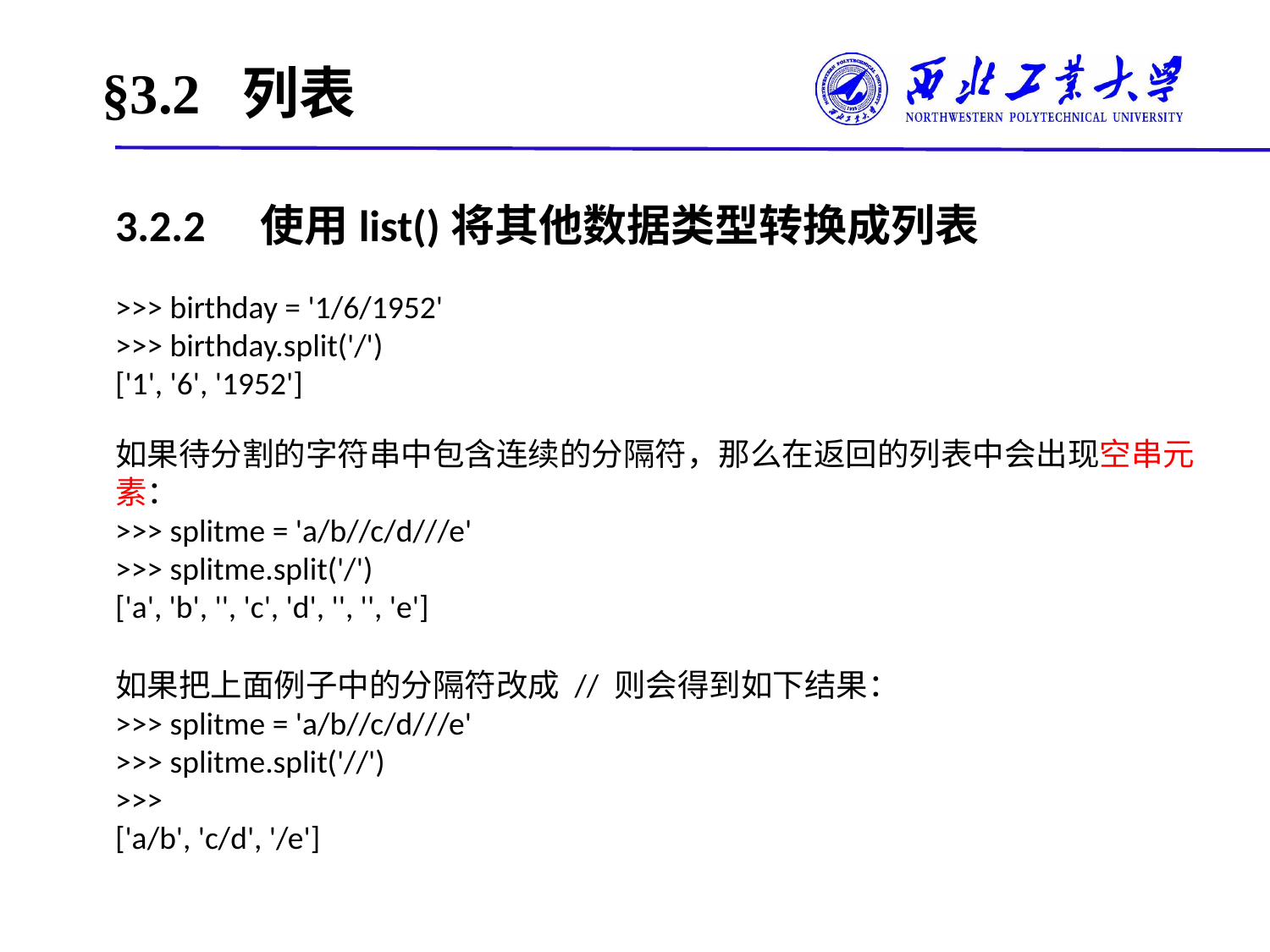

# §3.2  列表
3.2.2　使用list()将其他数据类型转换成列表

>>> birthday = '1/6/1952'
>>> birthday.split('/')
['1', '6', '1952']
如果待分割的字符串中包含连续的分隔符，那么在返回的列表中会出现空串元素：
>>> splitme = 'a/b//c/d///e'
>>> splitme.split('/')
['a', 'b', '', 'c', 'd', '', '', 'e']
如果把上面例子中的分隔符改成 // 则会得到如下结果：
>>> splitme = 'a/b//c/d///e'
>>> splitme.split('//')
>>>
['a/b', 'c/d', '/e']